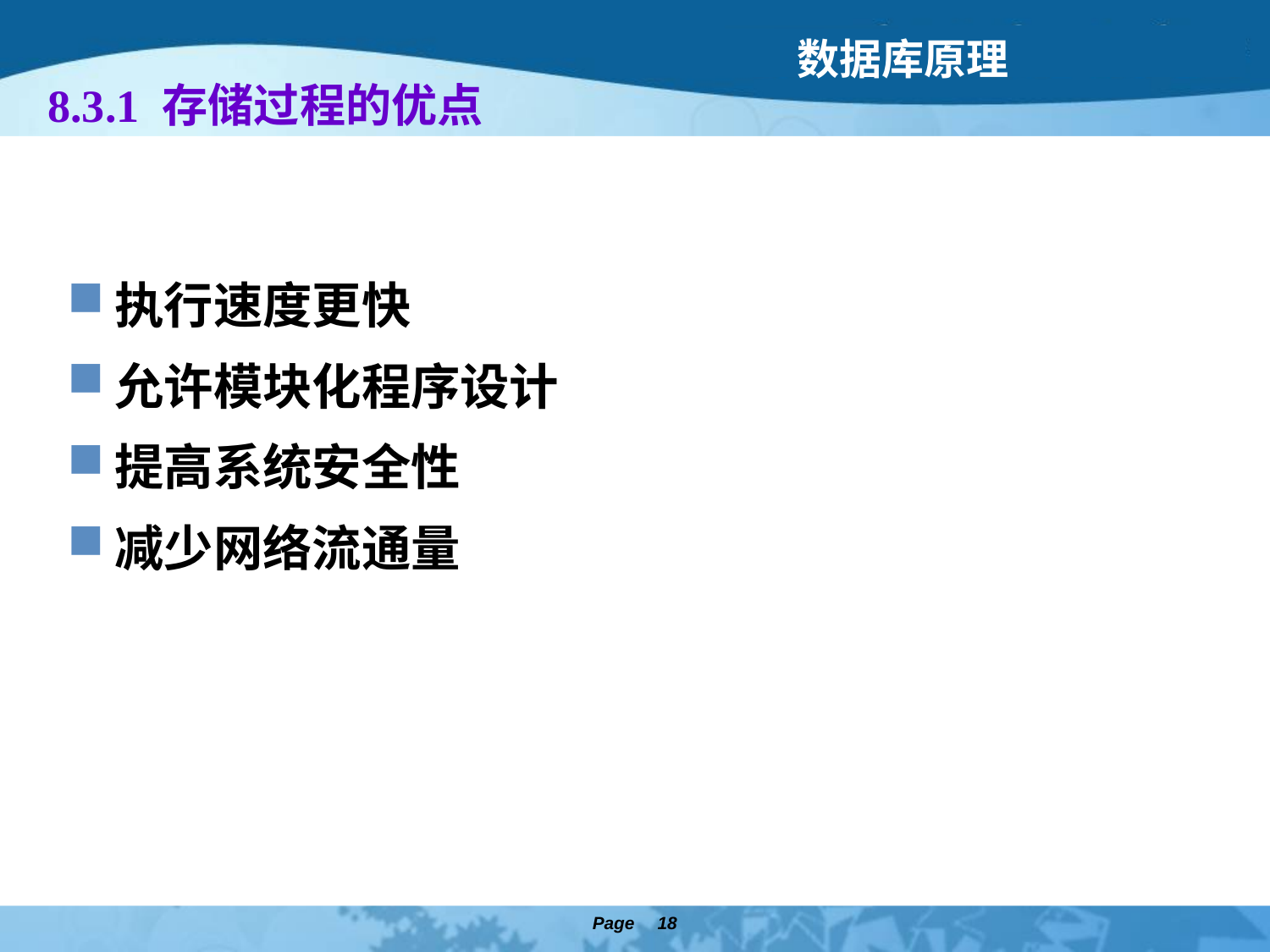

# 8.3.1 存储过程的优点
执行速度更快
允许模块化程序设计
提高系统安全性
减少网络流通量